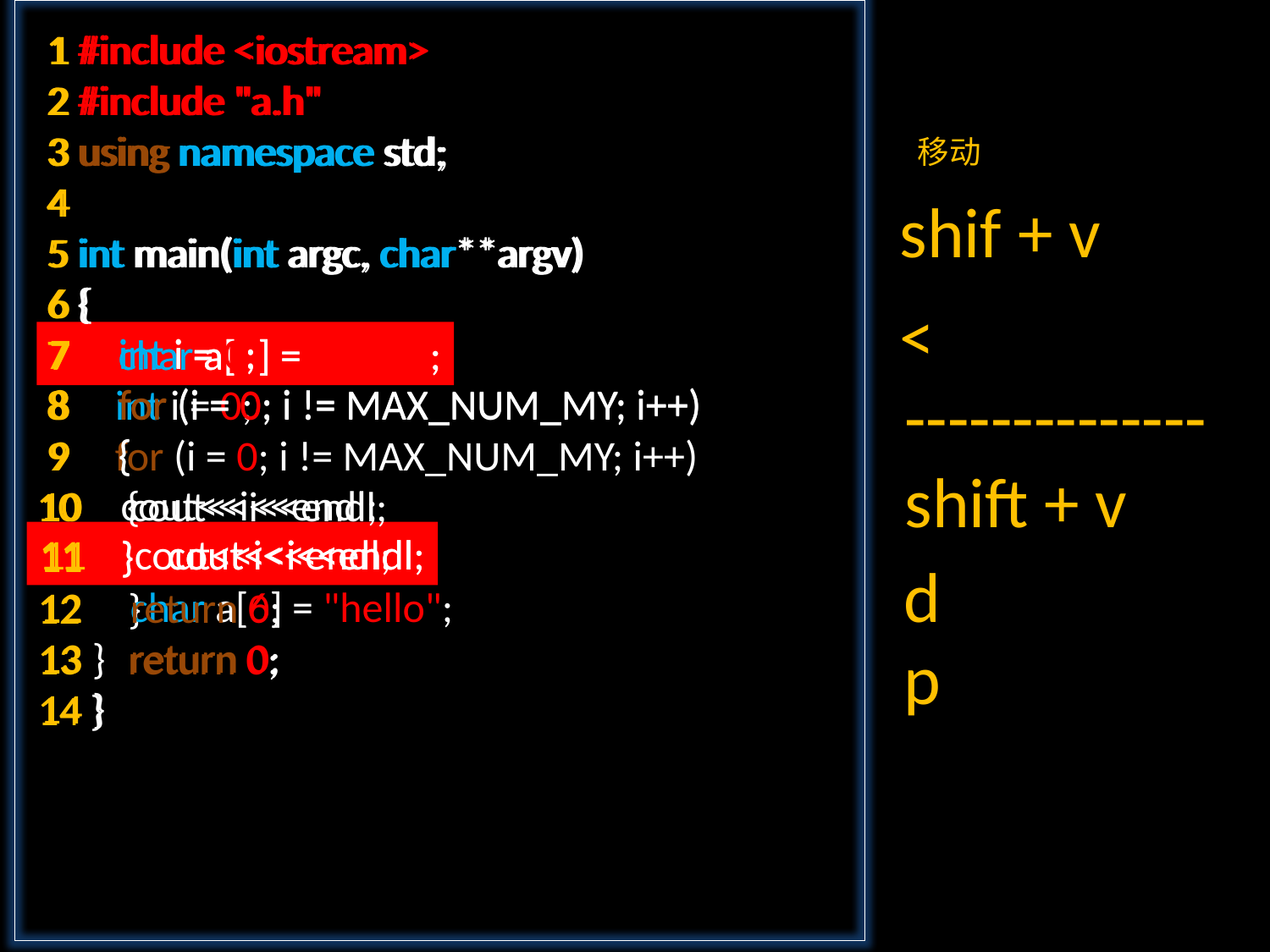

1 #include <iostream>
  2 #include "a.h"
  3 using namespace std;
  4
  5 int main(int argc, char**argv)
  6 {
  7
  8     int i = 0;
  9     for (i = 0; i != MAX_NUM_MY; i++)
 10     {
  1 #include <iostream>
  2 #include "a.h"
  3 using namespace std;
  4
  5 int main(int argc, char**argv)
  6 {
  1 #include <iostream>
  2 #include "a.h"
  3 using namespace std;
  4
  5 int main(int argc, char**argv)
  6 {
  7     int i = 0;
  8     for (i = 0; i != MAX_NUM_MY; i++)
  9     {
 10     cout<<i<<endl;
 11    }
 12     return 0;
 13 }

移动
shif + v
<
  7     int i = 0;
  8     for (i = 0; i != MAX_NUM_MY; i++)
  9     {
 10    cout<<i<<endl;
 11    }
 12     char a[6] = "hello";
 13     return 0;
 14 }

7     char a[6] = "hello";
7     char a[6] = "hello";
--------------
shift + v
11         cout<<i<<endl;
11         cout<<i<<endl;
11     cout<<i<<endl;
d
 12     }
 13     return 0;
 14 }
p